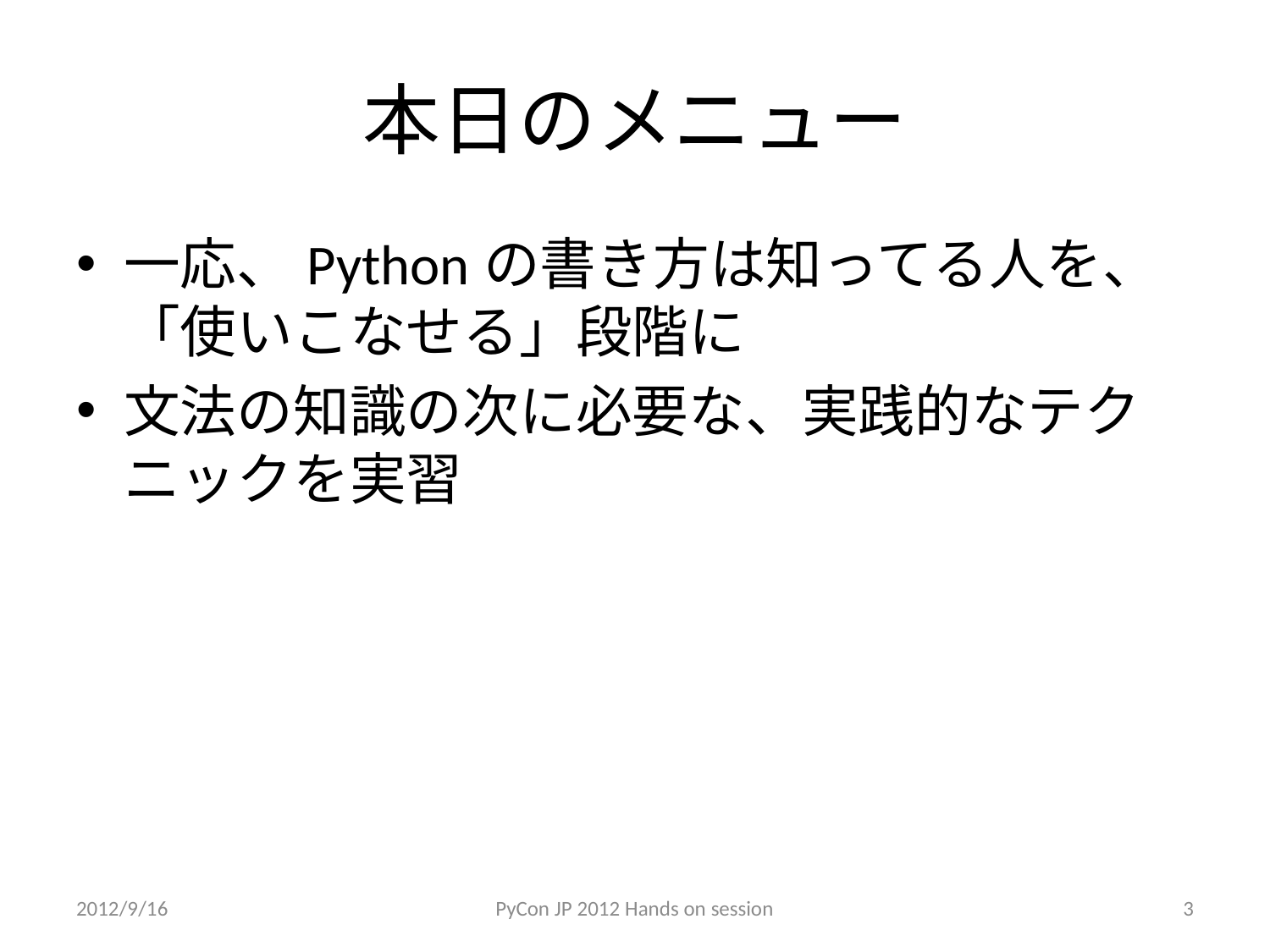

# 本日のメニュー
一応、Pythonの書き方は知ってる人を、「使いこなせる」段階に
文法の知識の次に必要な、実践的なテクニックを実習
2012/9/16
PyCon JP 2012 Hands on session
3